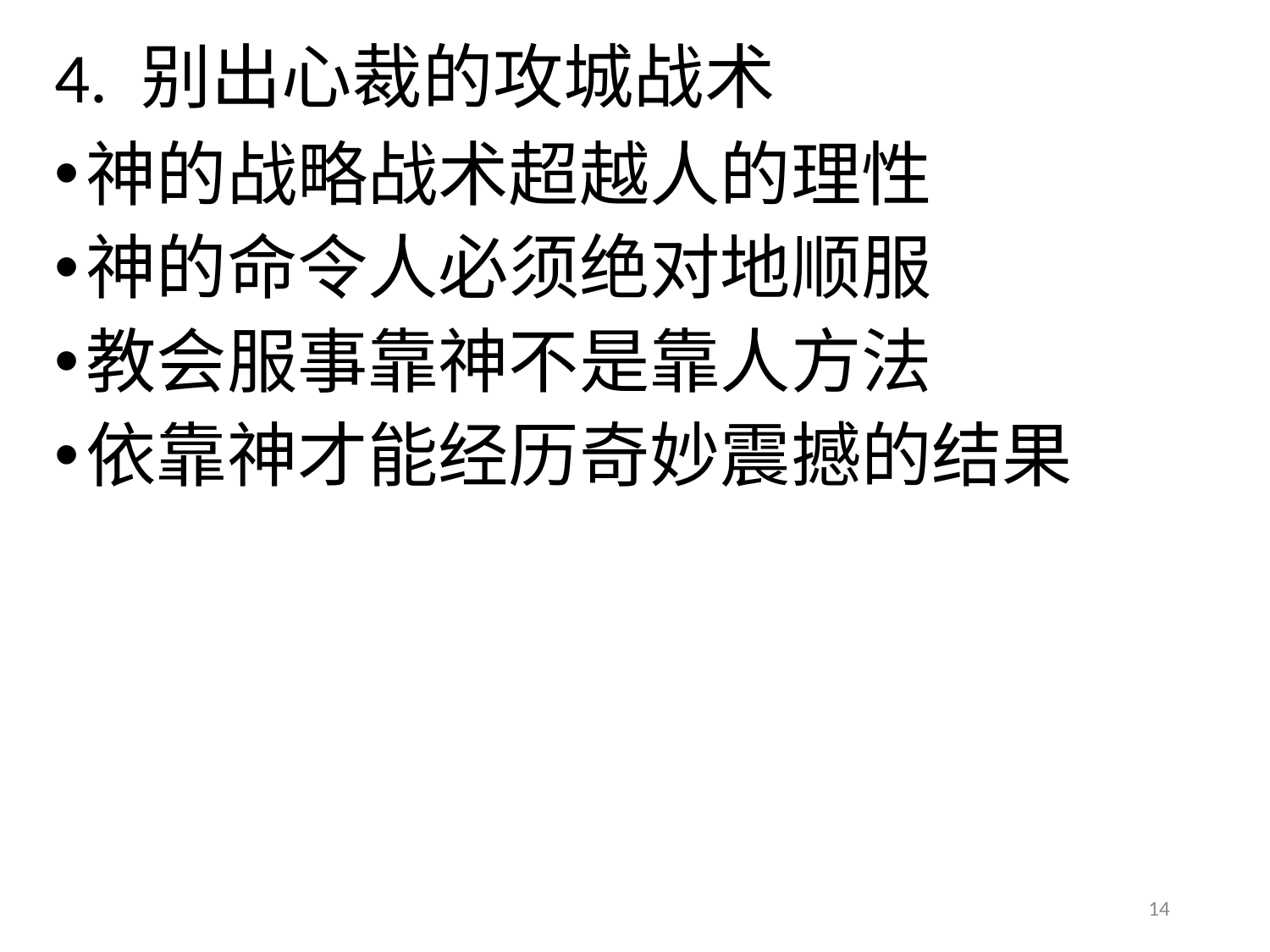

# 4. 别出心裁的攻城战术
神的战略战术超越人的理性
神的命令人必须绝对地顺服
教会服事靠神不是靠人方法
依靠神才能经历奇妙震撼的结果
14